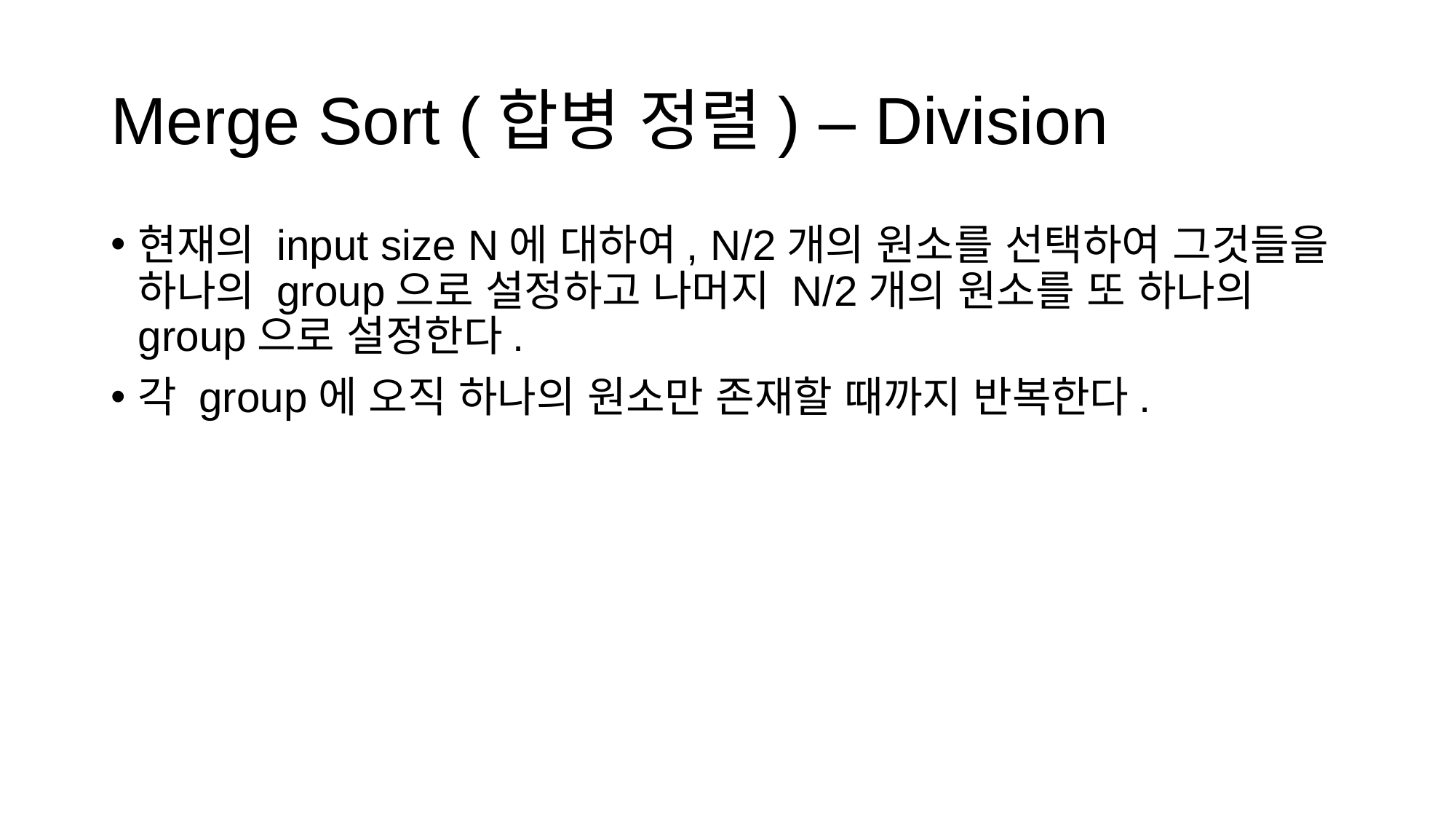

Merge Sort (합병 정렬) – Division
현재의 input size N에 대하여, N/2개의 원소를 선택하여 그것들을 하나의 group으로 설정하고 나머지 N/2개의 원소를 또 하나의 group으로 설정한다.
각 group에 오직 하나의 원소만 존재할 때까지 반복한다.